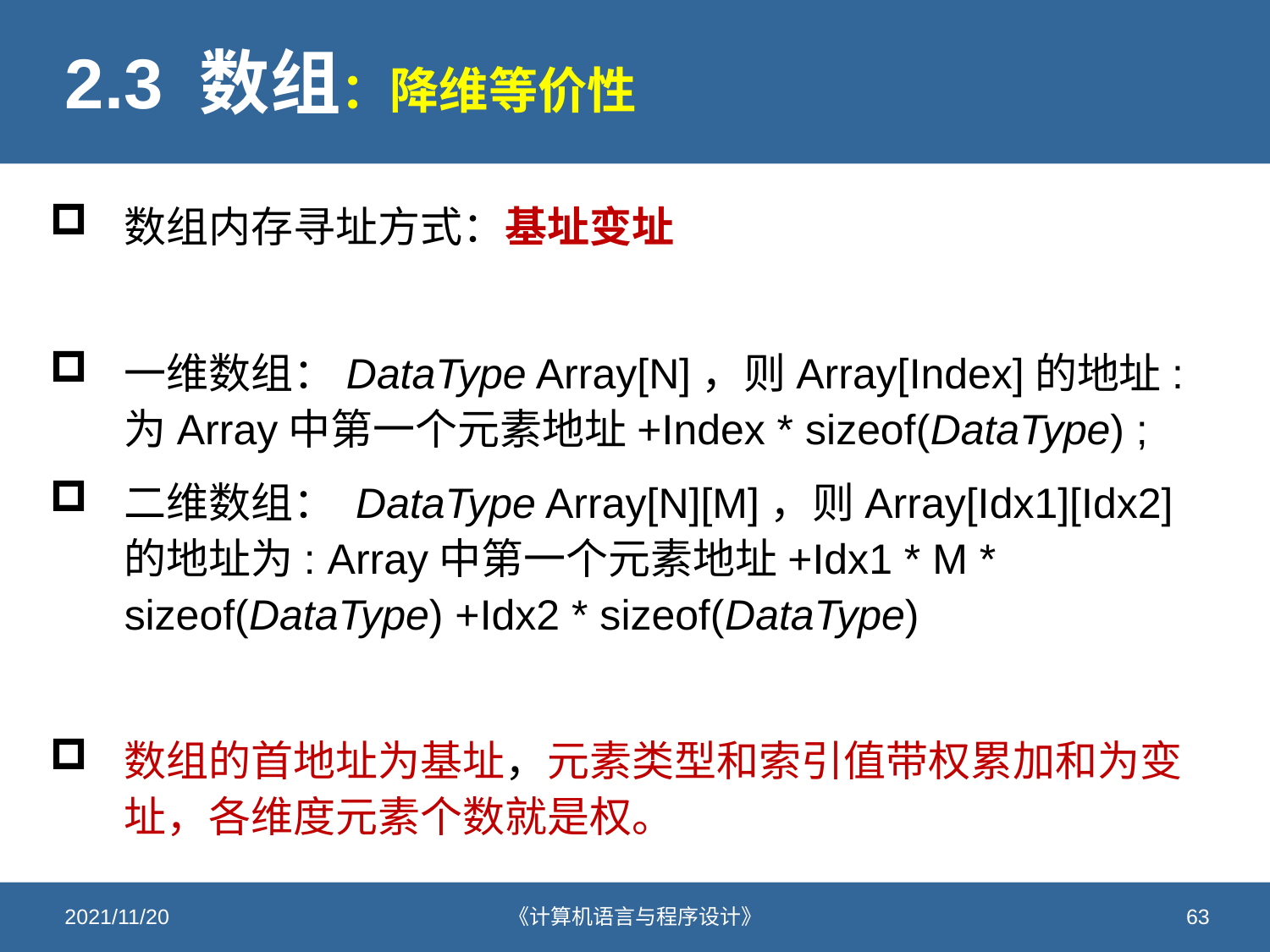

# 2.3 数组：降维等价性
数组内存寻址方式：基址变址

一维数组：DataType Array[N]，则Array[Index]的地址:为Array中第一个元素地址+Index * sizeof(DataType) ;
二维数组： DataType Array[N][M]，则Array[Idx1][Idx2]的地址为: Array中第一个元素地址+Idx1 * M * sizeof(DataType) +Idx2 * sizeof(DataType)

数组的首地址为基址，元素类型和索引值带权累加和为变址，各维度元素个数就是权。

2021/11/20
《计算机语言与程序设计》
63